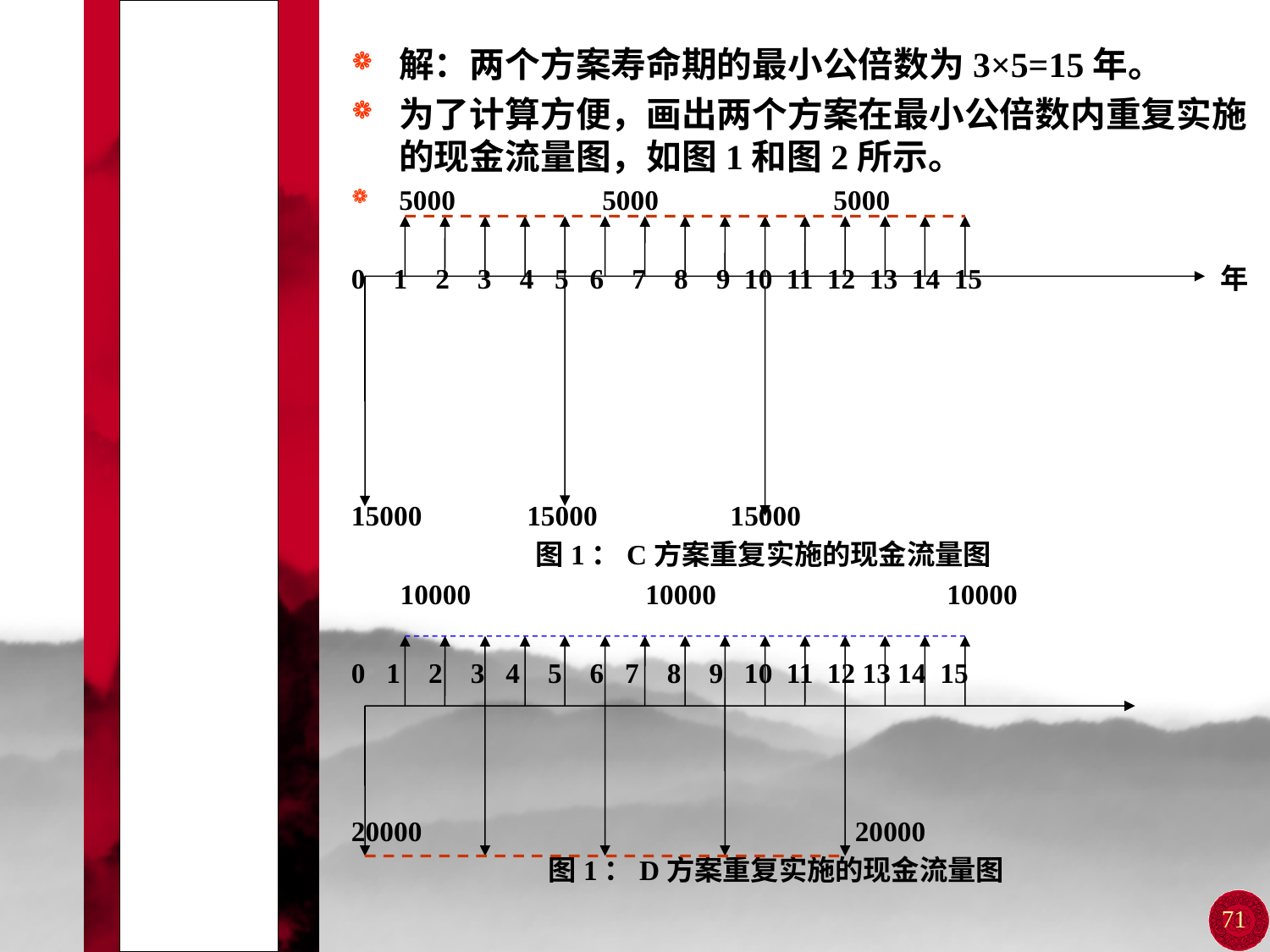

# 第四节    寿命期不同的方案的评价与选择
解：两个方案寿命期的最小公倍数为3×5=15年。
为了计算方便，画出两个方案在最小公倍数内重复实施的现金流量图，如图1和图2所示。
5000                     5000                         5000

0    1    2    3    4   5   6    7    8    9  10  11  12  13  14  15                                 年

15000               15000                   15000
                            图1：C方案重复实施的现金流量图
       10000                         10000                                 10000

0   1    2    3   4    5    6   7    8    9   10  11  12 13 14  15

20000                                                              20000
                              图1：D方案重复实施的现金流量图

71